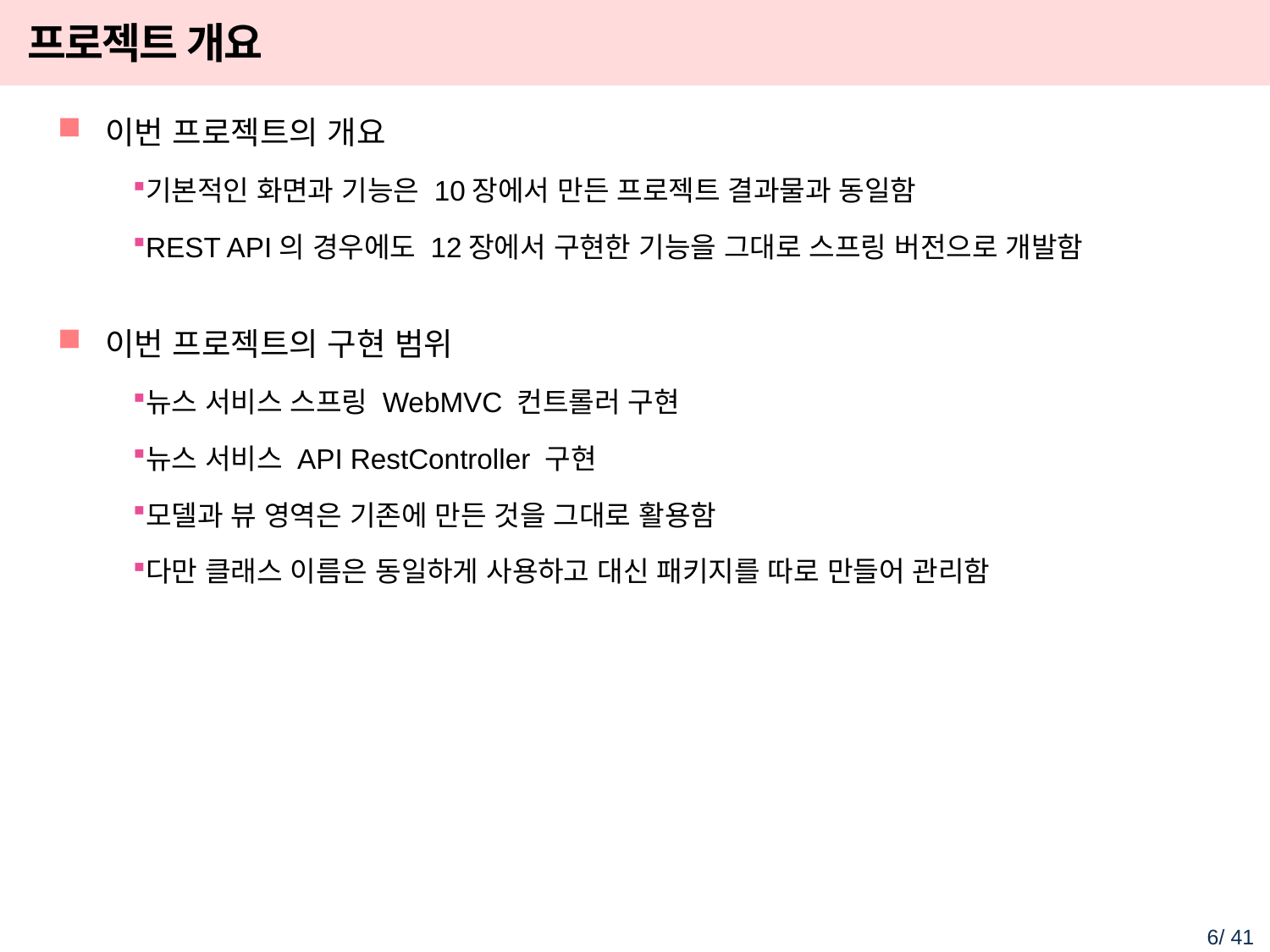

# 프로젝트 개요
이번 프로젝트의 개요
기본적인 화면과 기능은 10장에서 만든 프로젝트 결과물과 동일함
REST API의 경우에도 12장에서 구현한 기능을 그대로 스프링 버전으로 개발함

이번 프로젝트의 구현 범위
뉴스 서비스 스프링 WebMVC 컨트롤러 구현
뉴스 서비스 API RestController 구현
모델과 뷰 영역은 기존에 만든 것을 그대로 활용함
다만 클래스 이름은 동일하게 사용하고 대신 패키지를 따로 만들어 관리함